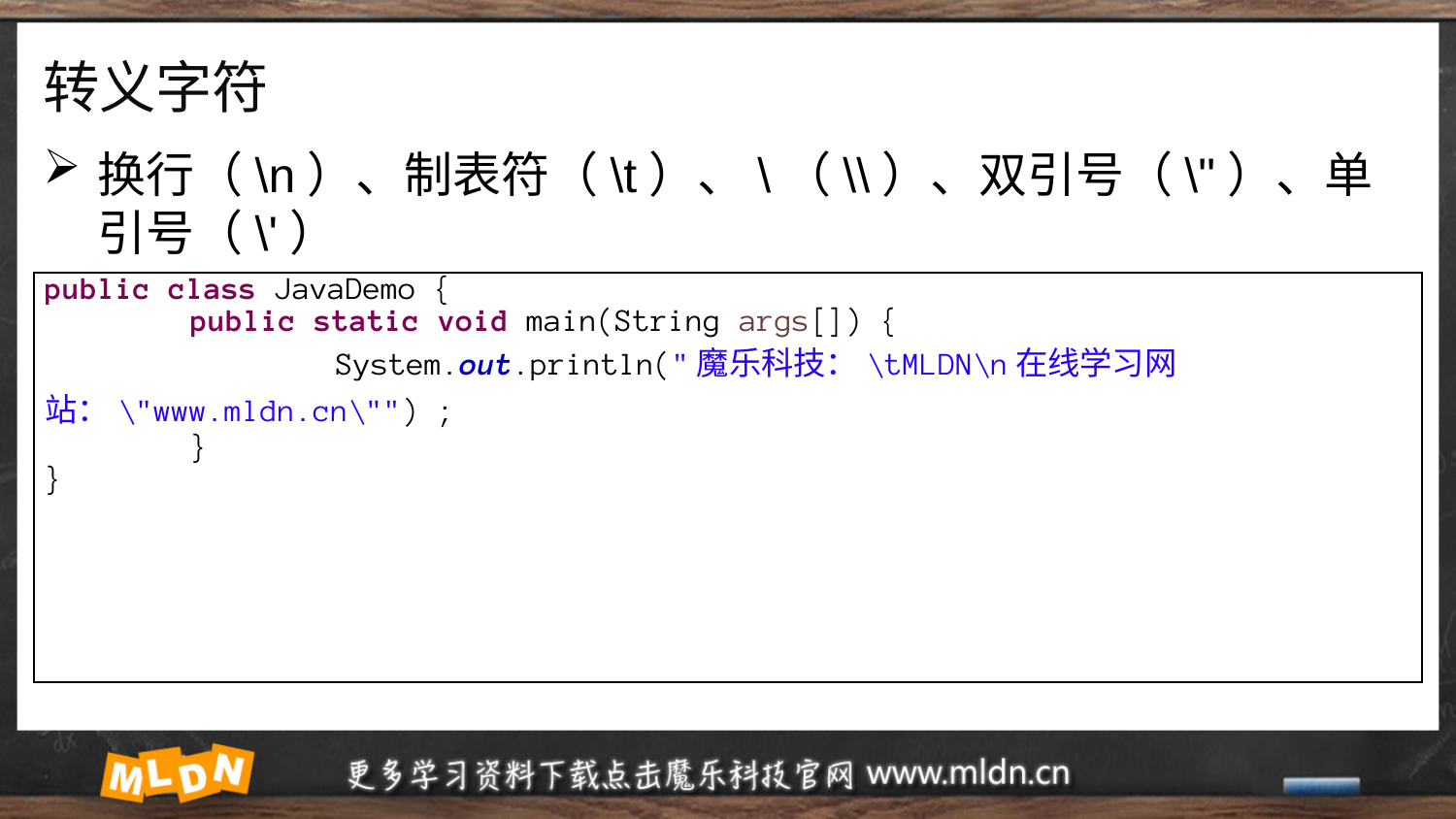

# 转义字符
换行（\n）、制表符（\t）、\（\\）、双引号（\"）、单引号（\'）
| public class JavaDemo { public static void main(String args[]) { System.out.println("魔乐科技：\tMLDN\n在线学习网站：\"www.mldn.cn\"") ; } } |
| --- |